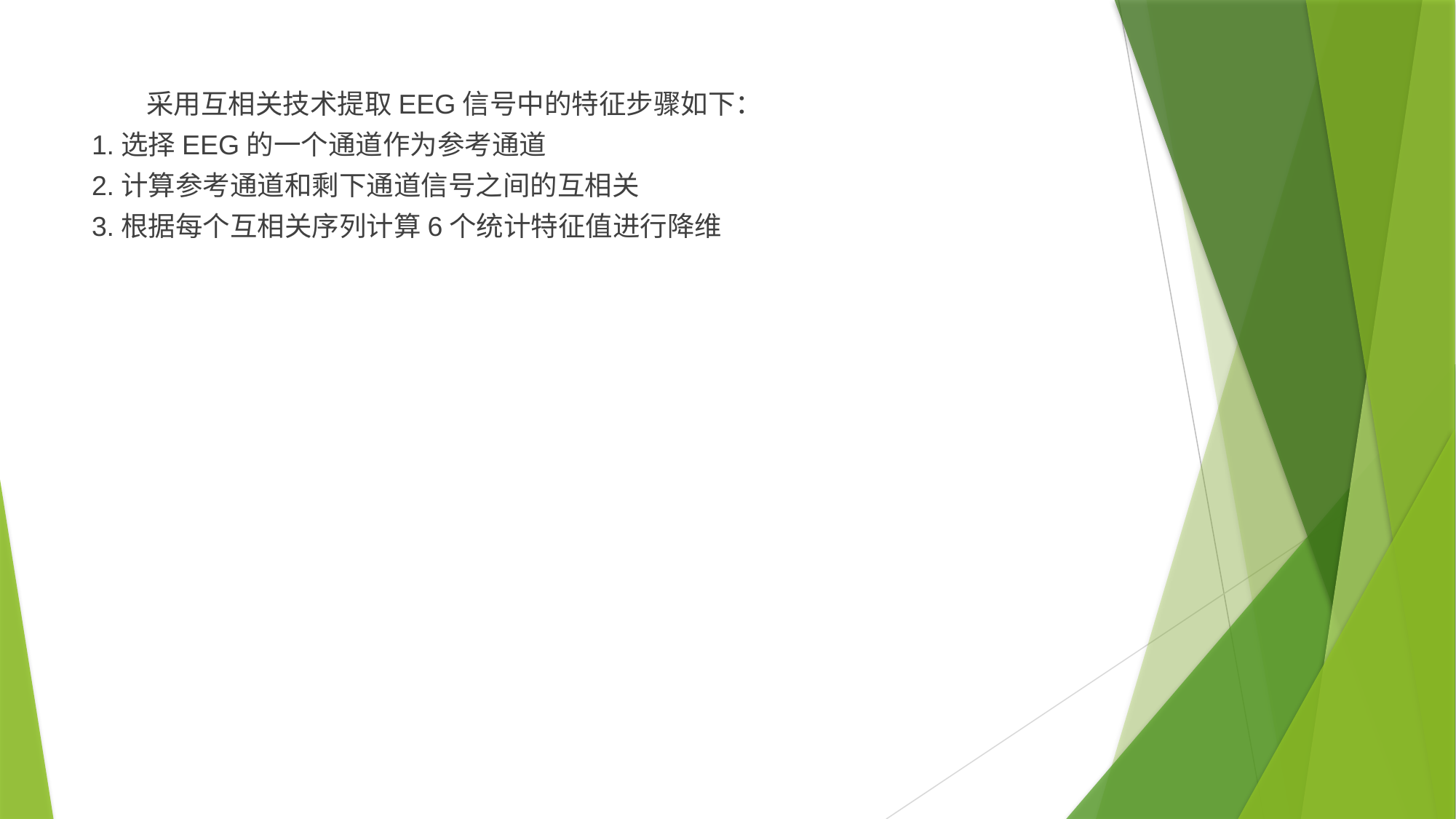

#
采用互相关技术提取EEG信号中的特征步骤如下：
1.选择EEG的一个通道作为参考通道
2.计算参考通道和剩下通道信号之间的互相关
3.根据每个互相关序列计算6个统计特征值进行降维